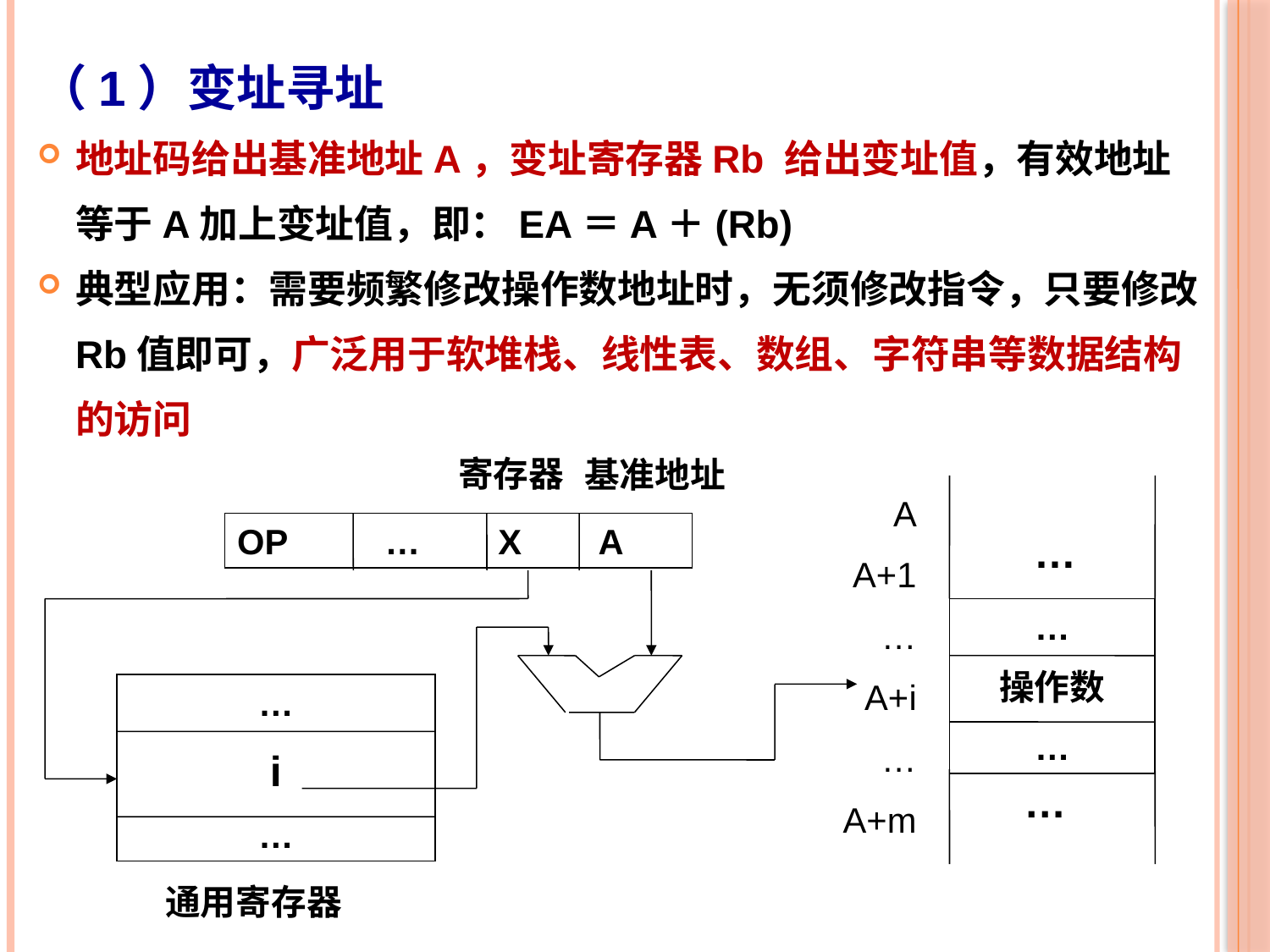

（1）变址寻址
地址码给出基准地址A，变址寄存器Rb 给出变址值，有效地址等于A加上变址值，即：EA＝A＋(Rb)
典型应用：需要频繁修改操作数地址时，无须修改指令，只要修改Rb值即可，广泛用于软堆栈、线性表、数组、字符串等数据结构的访问
25
寄存器
A
A+1…
A+i
…
A+m

OP          …        X        A

…

…
操作数
…

…
i
…

…

通用寄存器
基准地址